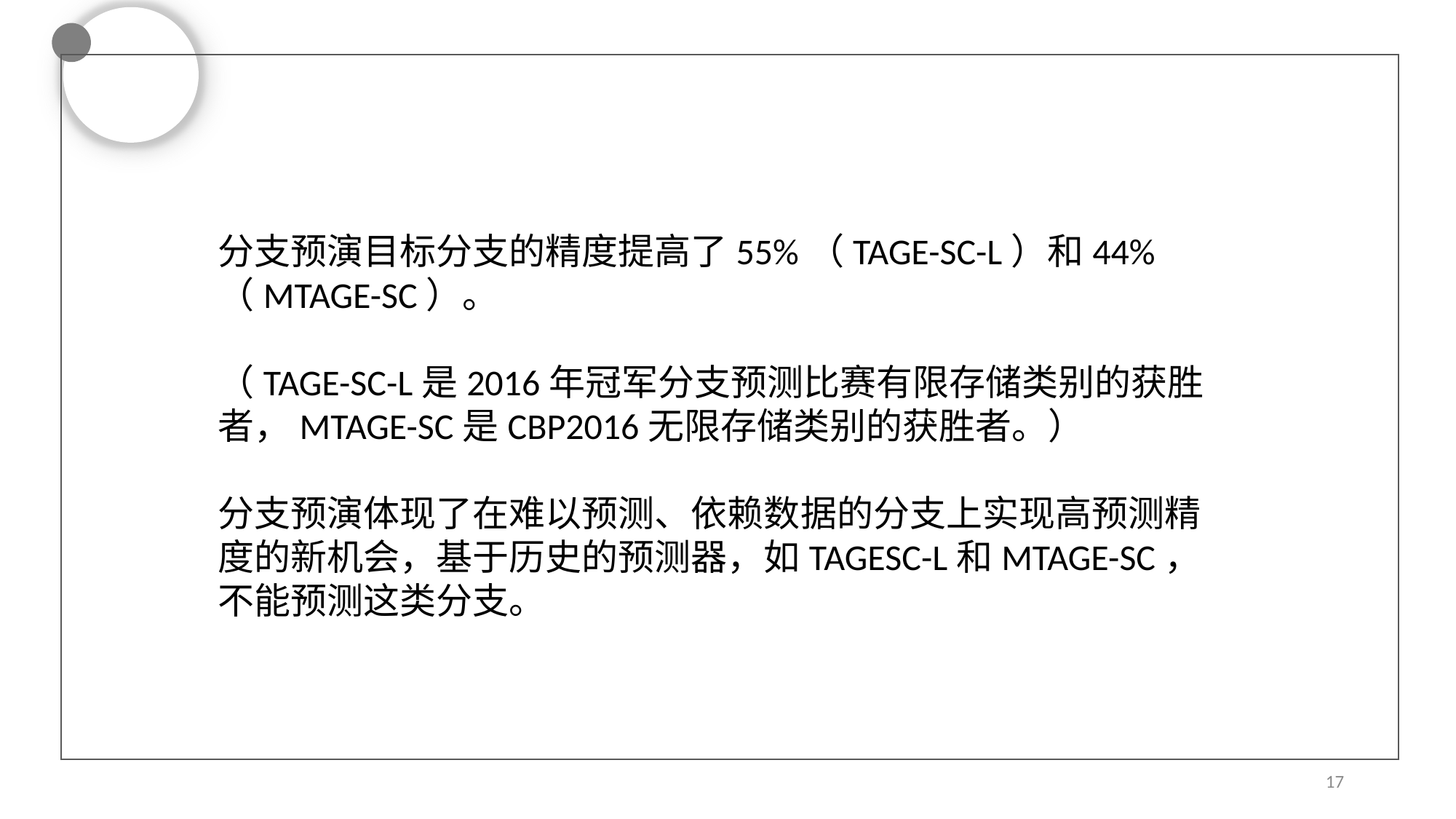

分支预演目标分支的精度提高了55%（TAGE-SC-L）和44%（MTAGE-SC）。

（TAGE-SC-L是2016年冠军分支预测比赛有限存储类别的获胜者，MTAGE-SC是CBP2016无限存储类别的获胜者。）

分支预演体现了在难以预测、依赖数据的分支上实现高预测精度的新机会，基于历史的预测器，如TAGESC-L和MTAGE-SC，不能预测这类分支。

17